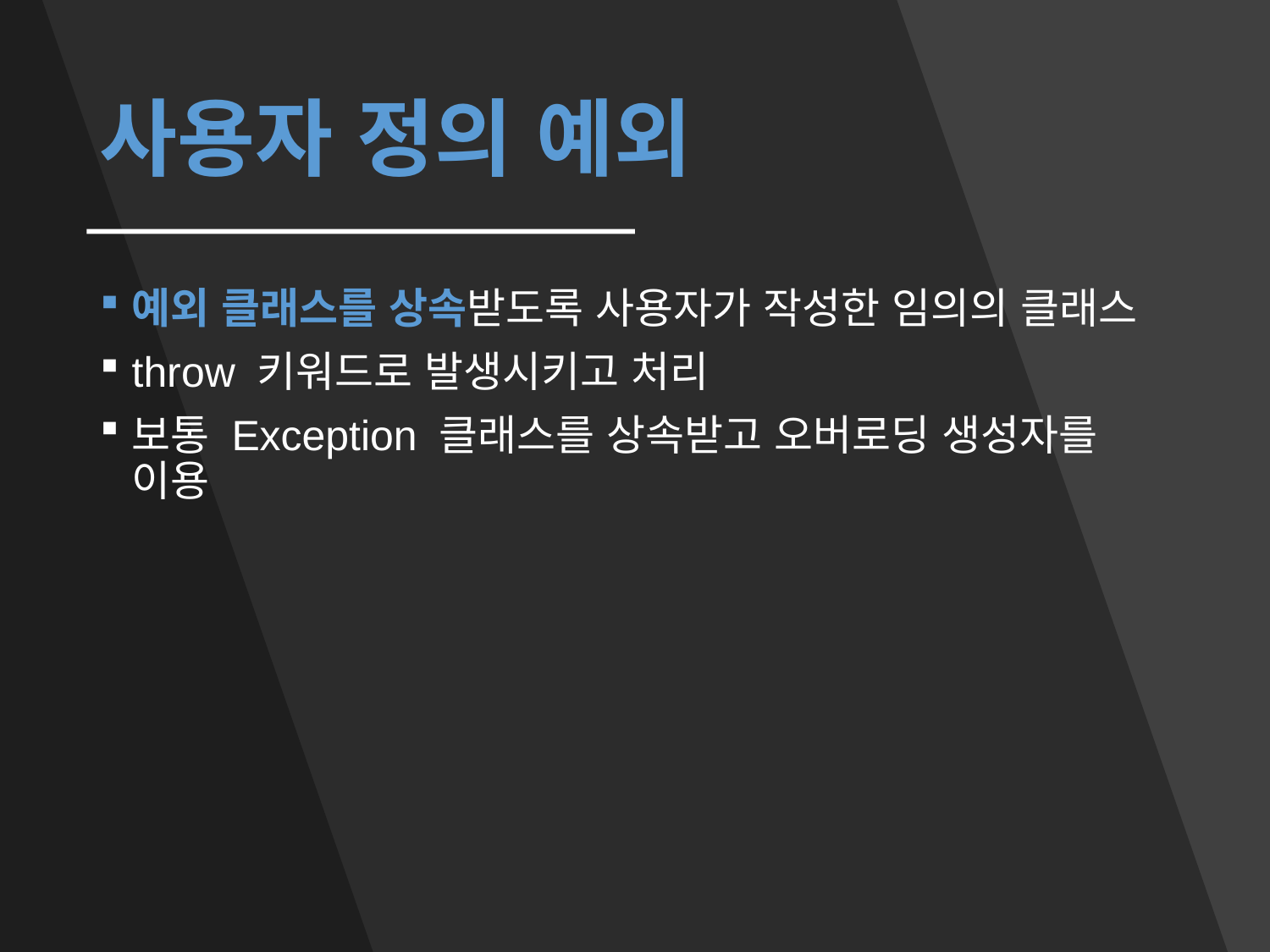

# 사용자 정의 예외

예외 클래스를 상속받도록 사용자가 작성한 임의의 클래스
throw 키워드로 발생시키고 처리
보통 Exception 클래스를 상속받고 오버로딩 생성자를 이용